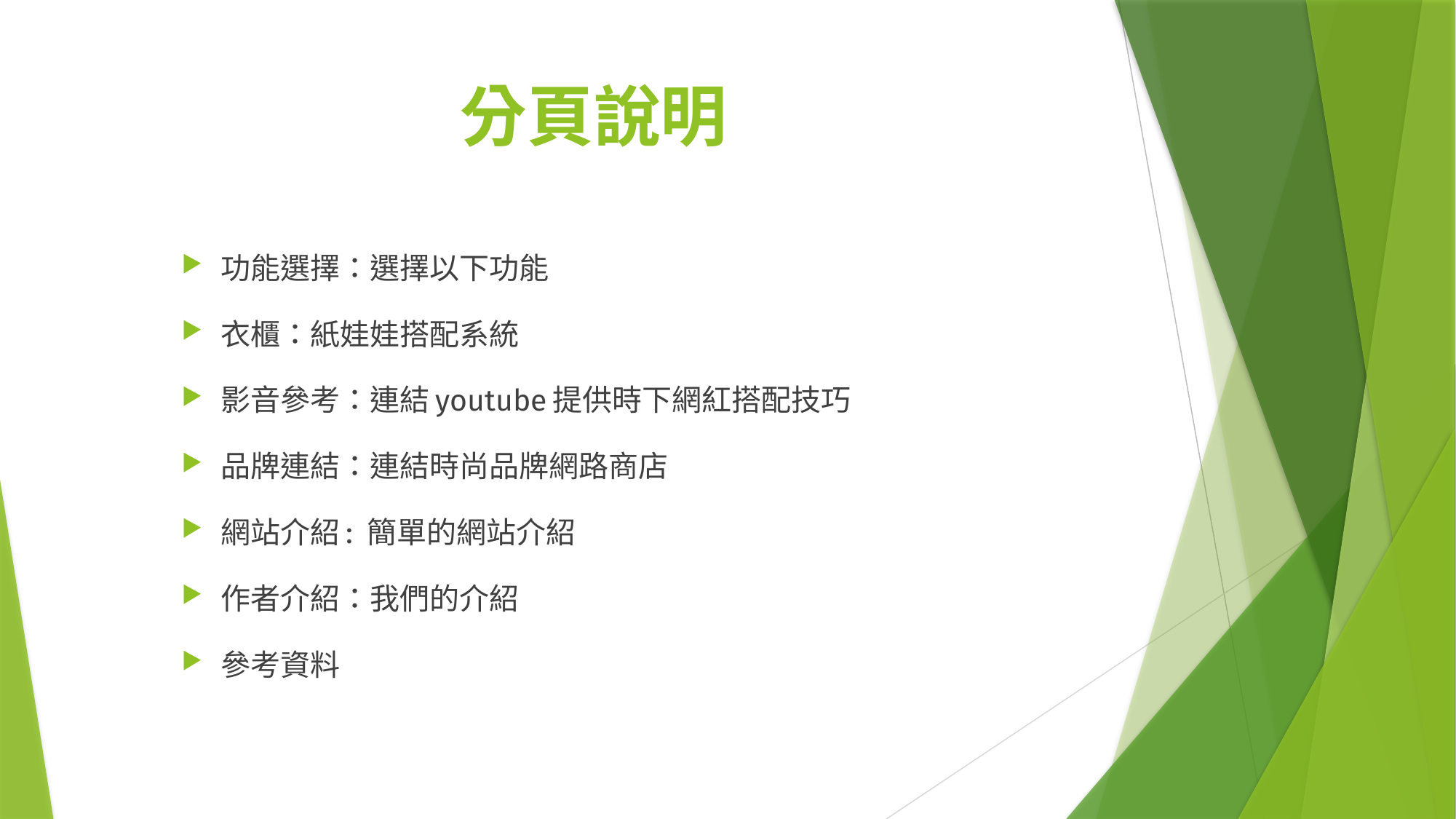

# 分頁說明
功能選擇：選擇以下功能
衣櫃：紙娃娃搭配系統
影音參考：連結youtube提供時下網紅搭配技巧
品牌連結：連結時尚品牌網路商店
網站介紹: 簡單的網站介紹
作者介紹：我們的介紹
參考資料